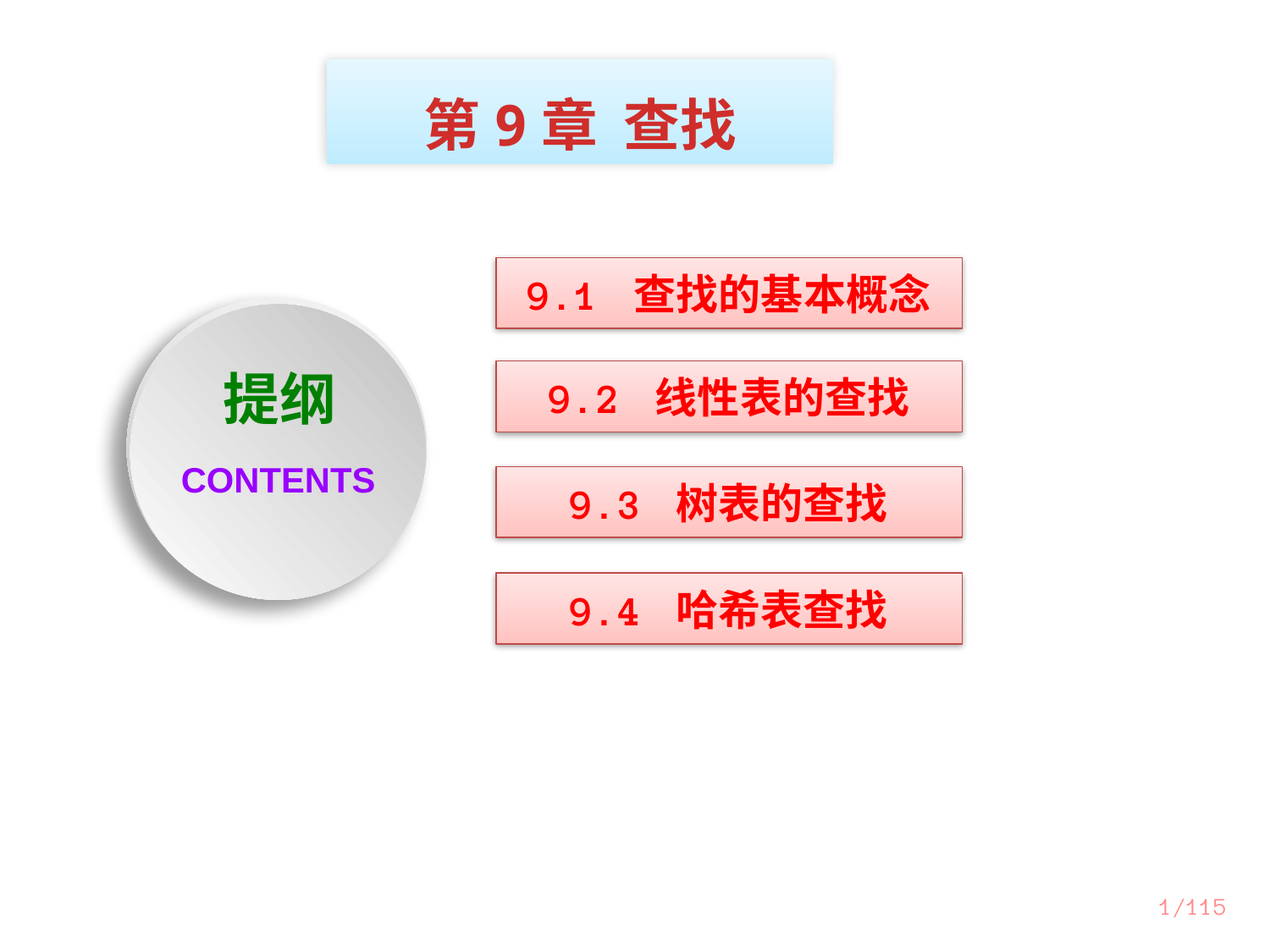

第9章  查找
9.1 查找的基本概念

提纲
9.2 线性表的查找
CONTENTS
9.3 树表的查找
9.4 哈希表查找
1/115